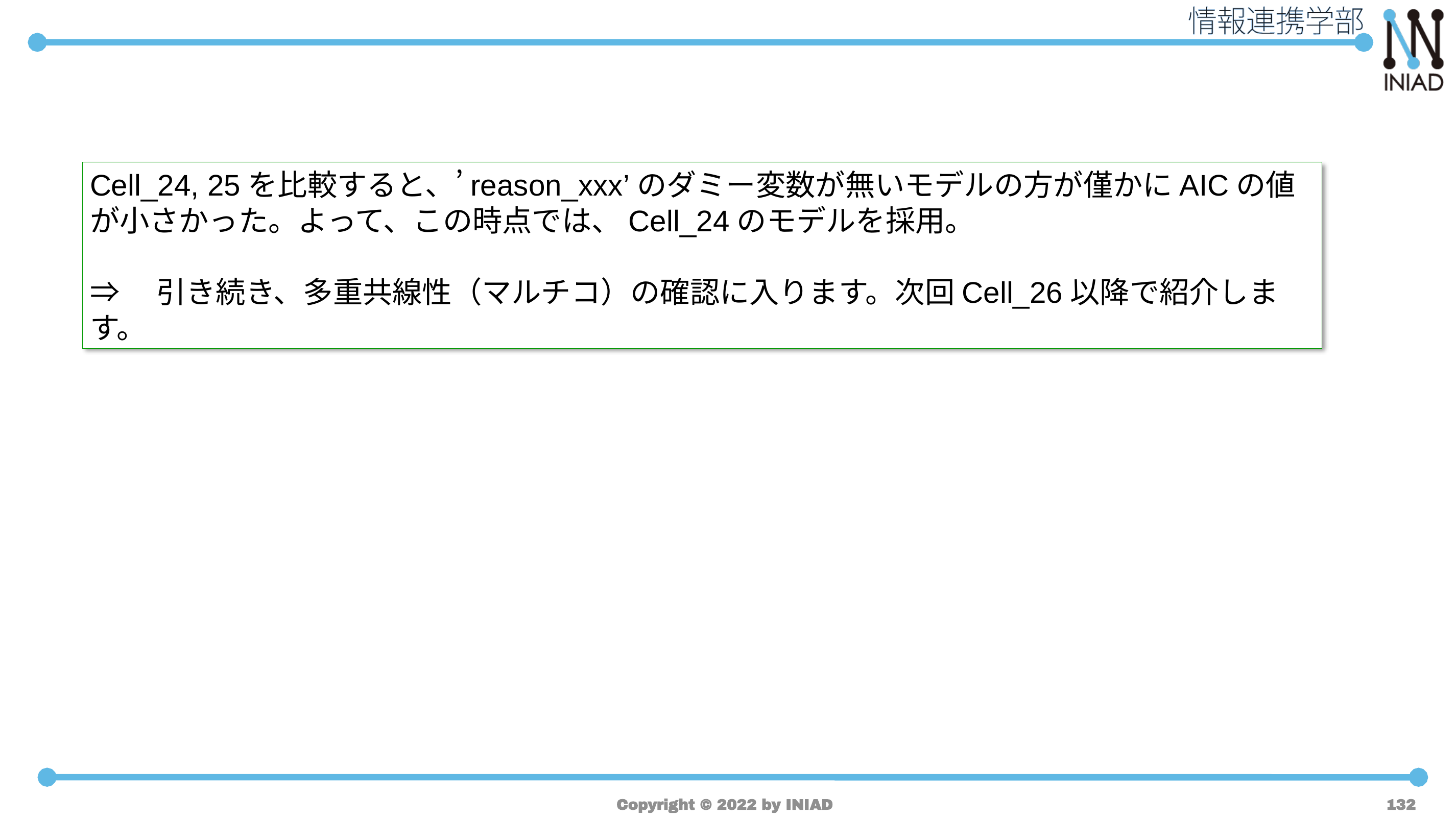

#
Cell_24, 25を比較すると、’reason_xxx’のダミー変数が無いモデルの方が僅かにAICの値が小さかった。よって、この時点では、Cell_24のモデルを採用。

⇒　引き続き、多重共線性（マルチコ）の確認に入ります。次回Cell_26以降で紹介します。
Copyright © 2022 by INIAD
132